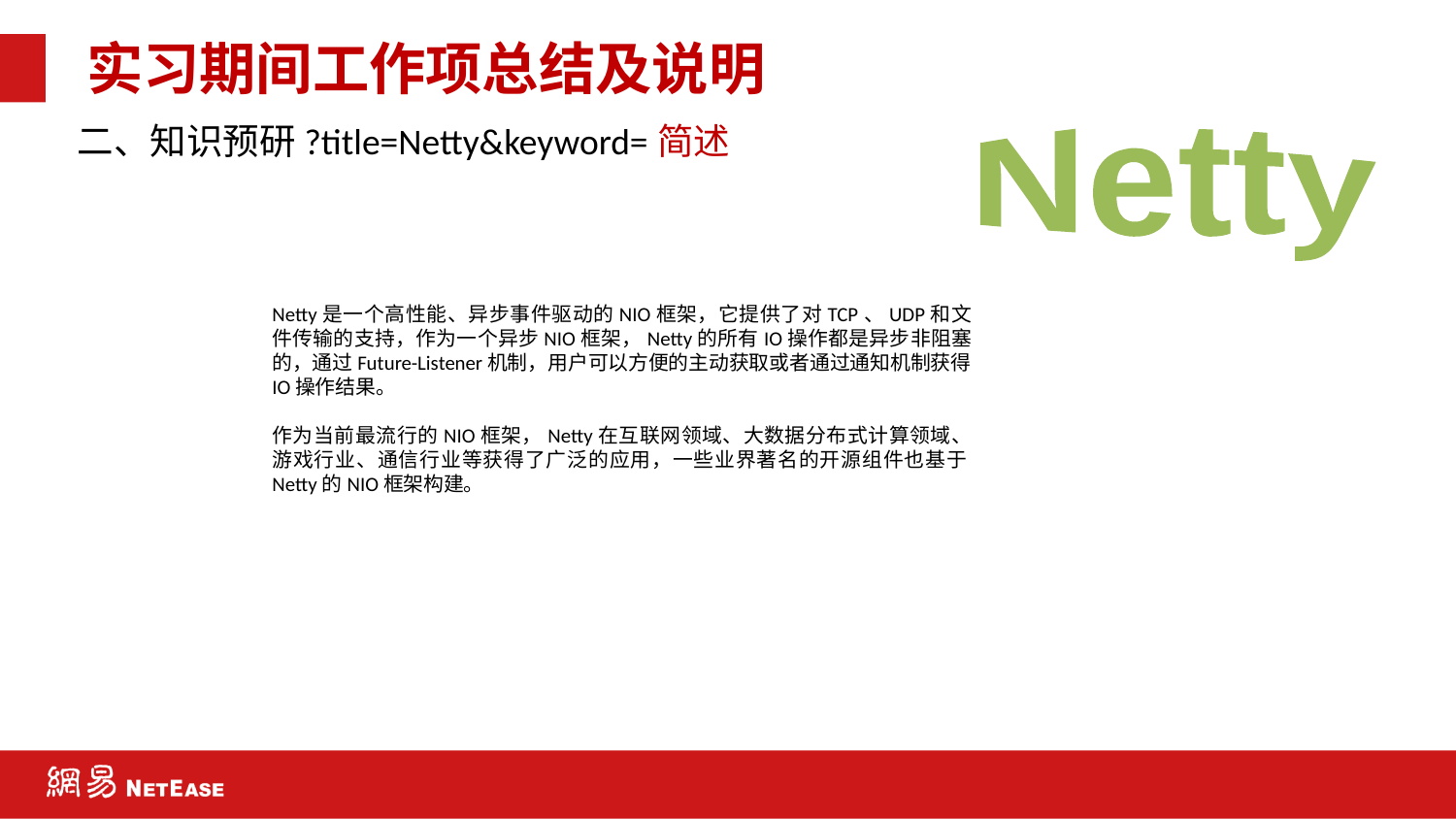

# 实习期间工作项总结及说明
二、知识预研?title=Netty&keyword=简述
Netty
Netty是一个高性能、异步事件驱动的NIO框架，它提供了对TCP、UDP和文件传输的支持，作为一个异步NIO框架，Netty的所有IO操作都是异步非阻塞的，通过Future-Listener机制，用户可以方便的主动获取或者通过通知机制获得IO操作结果。

作为当前最流行的NIO框架，Netty在互联网领域、大数据分布式计算领域、游戏行业、通信行业等获得了广泛的应用，一些业界著名的开源组件也基于Netty的NIO框架构建。